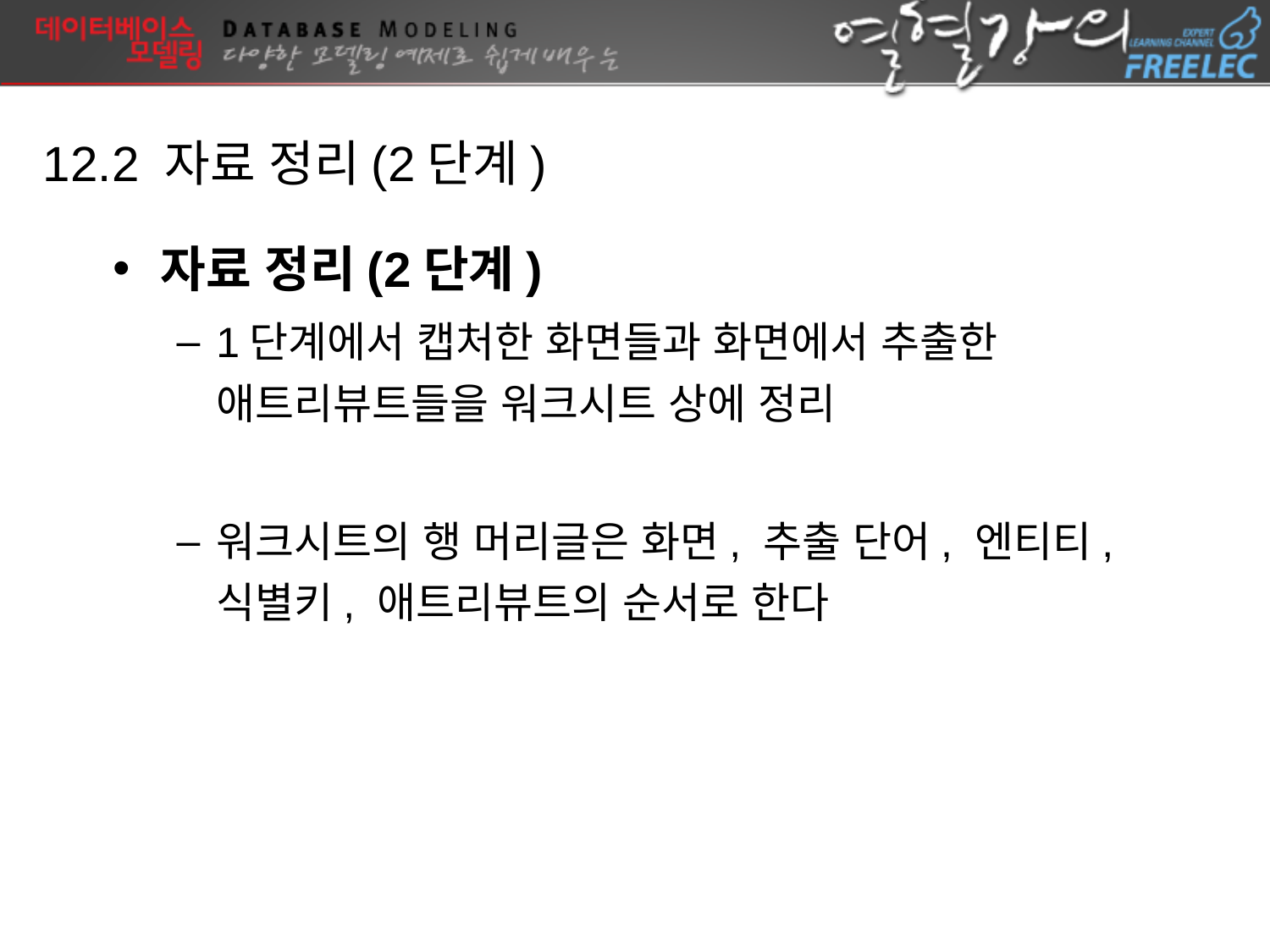

12.2 자료 정리(2단계)
자료 정리(2단계)
1단계에서 캡처한 화면들과 화면에서 추출한 애트리뷰트들을 워크시트 상에 정리

워크시트의 행 머리글은 화면, 추출 단어, 엔티티, 식별키, 애트리뷰트의 순서로 한다